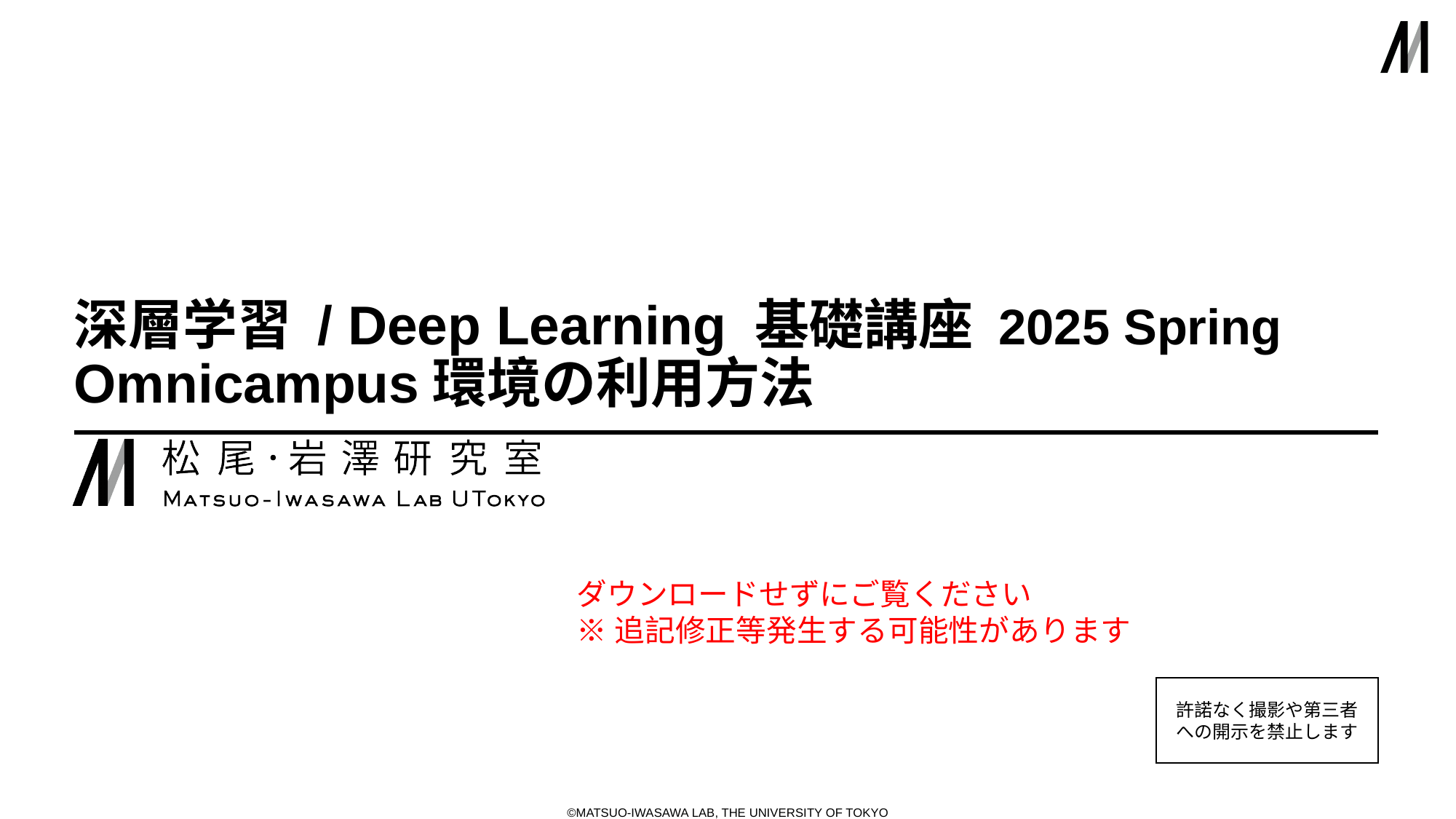

# 深層学習 / Deep Learning 基礎講座 2025 Spring Omnicampus環境の利用方法

ダウンロードせずにご覧ください
※追記修正等発生する可能性があります
許諾なく撮影や第三者への開示を禁止します